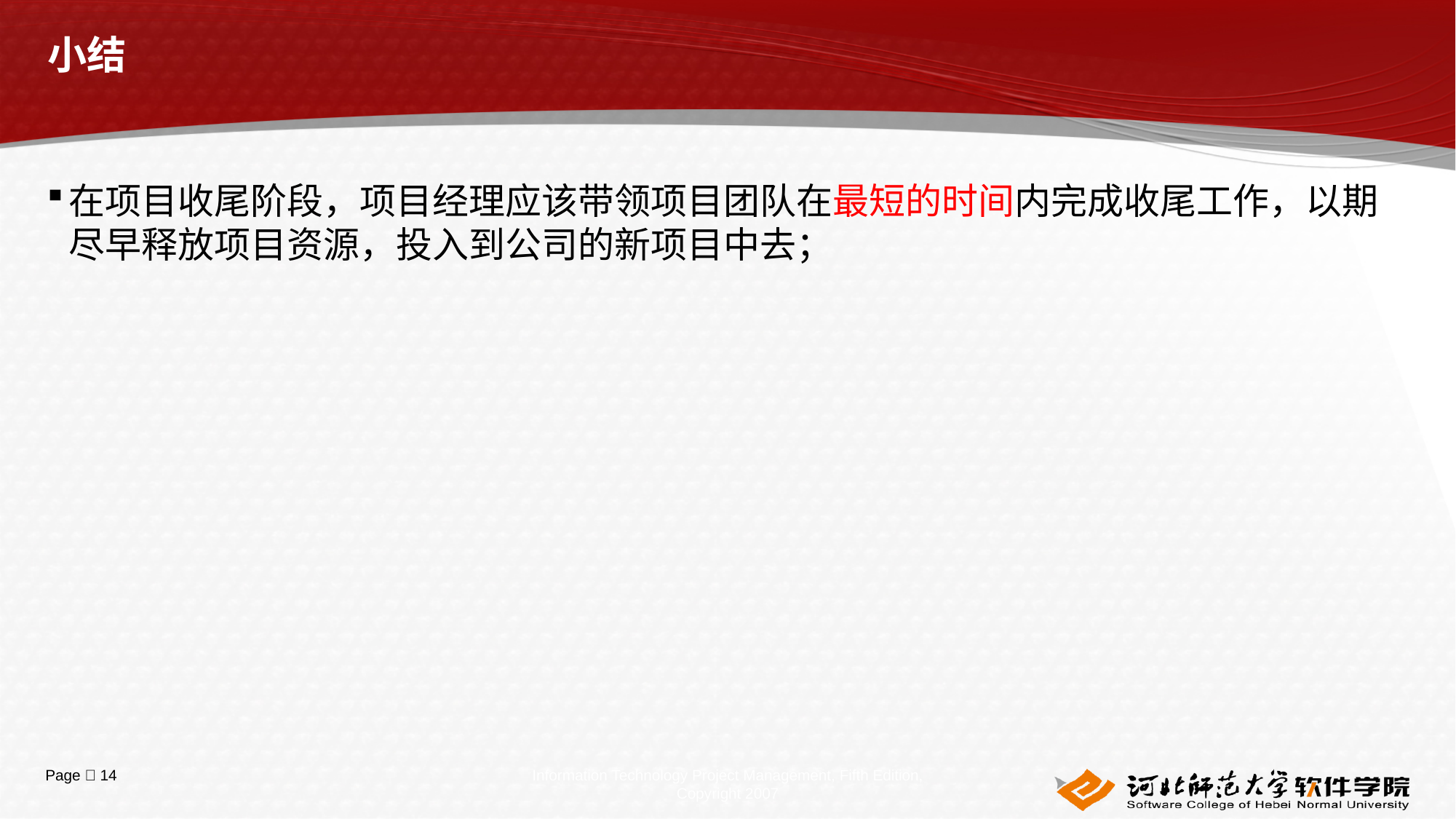

# 小结
在项目收尾阶段，项目经理应该带领项目团队在最短的时间内完成收尾工作，以期尽早释放项目资源，投入到公司的新项目中去；
Information Technology Project Management, Fifth Edition, Copyright 2007